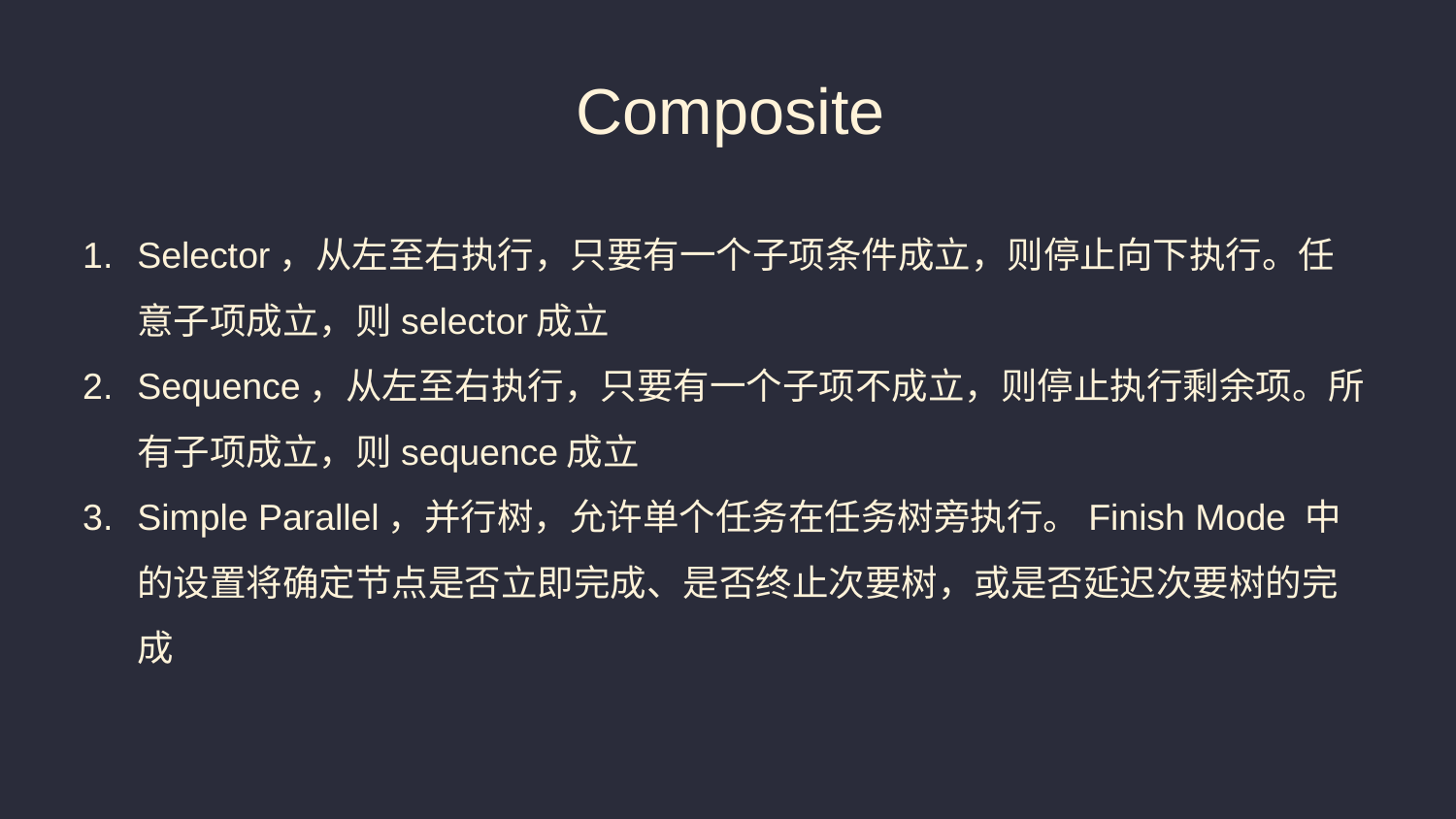

Composite
Selector，从左至右执行，只要有一个子项条件成立，则停止向下执行。任意子项成立，则selector成立
Sequence，从左至右执行，只要有一个子项不成立，则停止执行剩余项。所有子项成立，则sequence成立
Simple Parallel，并行树，允许单个任务在任务树旁执行。Finish Mode 中的设置将确定节点是否立即完成、是否终止次要树，或是否延迟次要树的完成